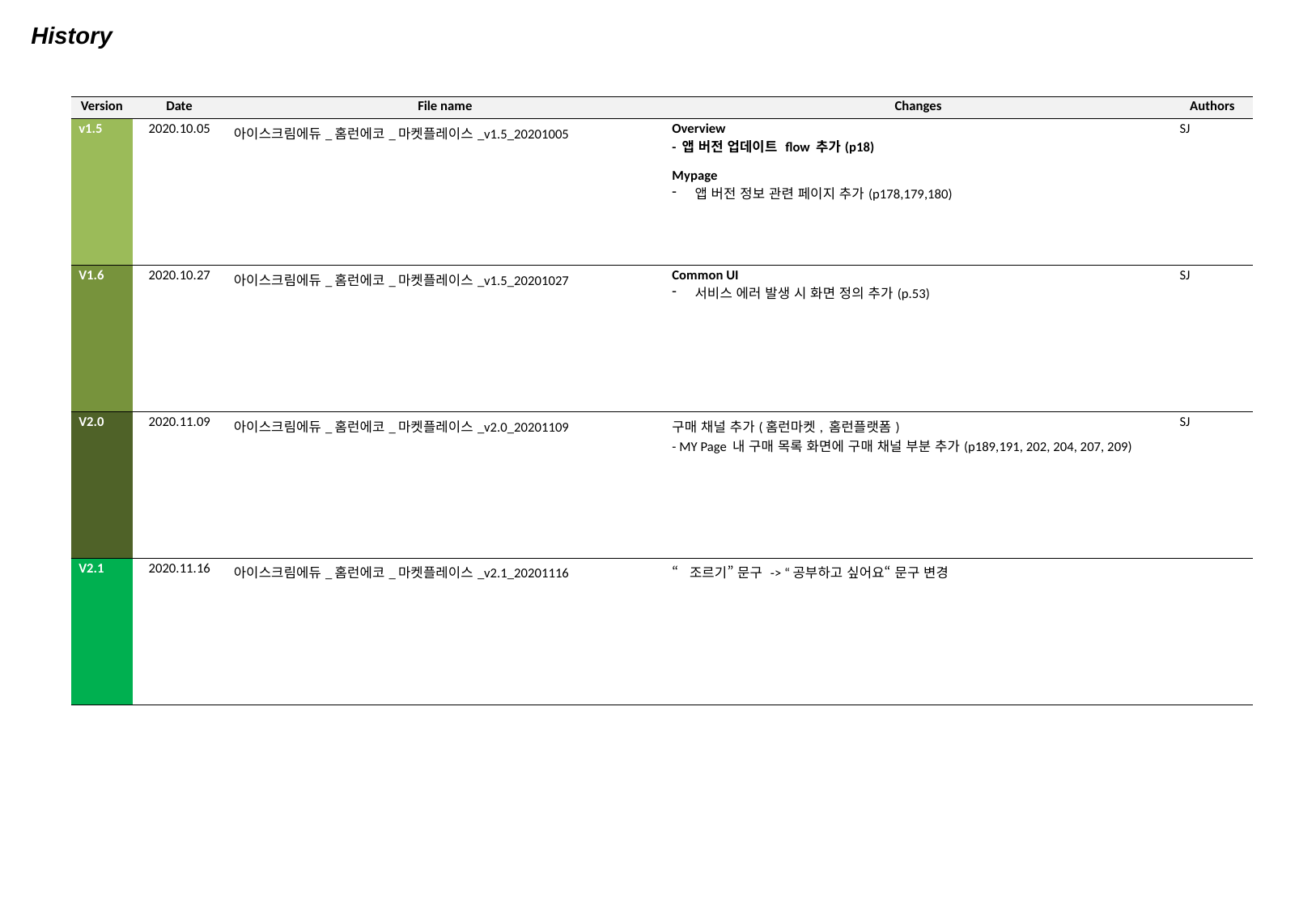

History
| Version | Date | File name | Changes | Authors |
| --- | --- | --- | --- | --- |
| v1.5 | 2020.10.05 | 아이스크림에듀\_홈런에코\_마켓플레이스\_v1.5\_20201005 | Overview - 앱 버전 업데이트 flow 추가(p18) Mypage 앱 버전 정보 관련 페이지 추가(p178,179,180) | SJ |
| V1.6 | 2020.10.27 | 아이스크림에듀\_홈런에코\_마켓플레이스\_v1.5\_20201027 | Common UI 서비스 에러 발생 시 화면 정의 추가(p.53) | SJ |
| V2.0 | 2020.11.09 | 아이스크림에듀\_홈런에코\_마켓플레이스\_v2.0\_20201109 | 구매 채널 추가(홈런마켓, 홈런플랫폼) - MY Page 내 구매 목록 화면에 구매 채널 부분 추가(p189,191, 202, 204, 207, 209) | SJ |
| V2.1 | 2020.11.16 | 아이스크림에듀\_홈런에코\_마켓플레이스\_v2.1\_20201116 | “조르기” 문구 -> “공부하고 싶어요“ 문구 변경 |  |